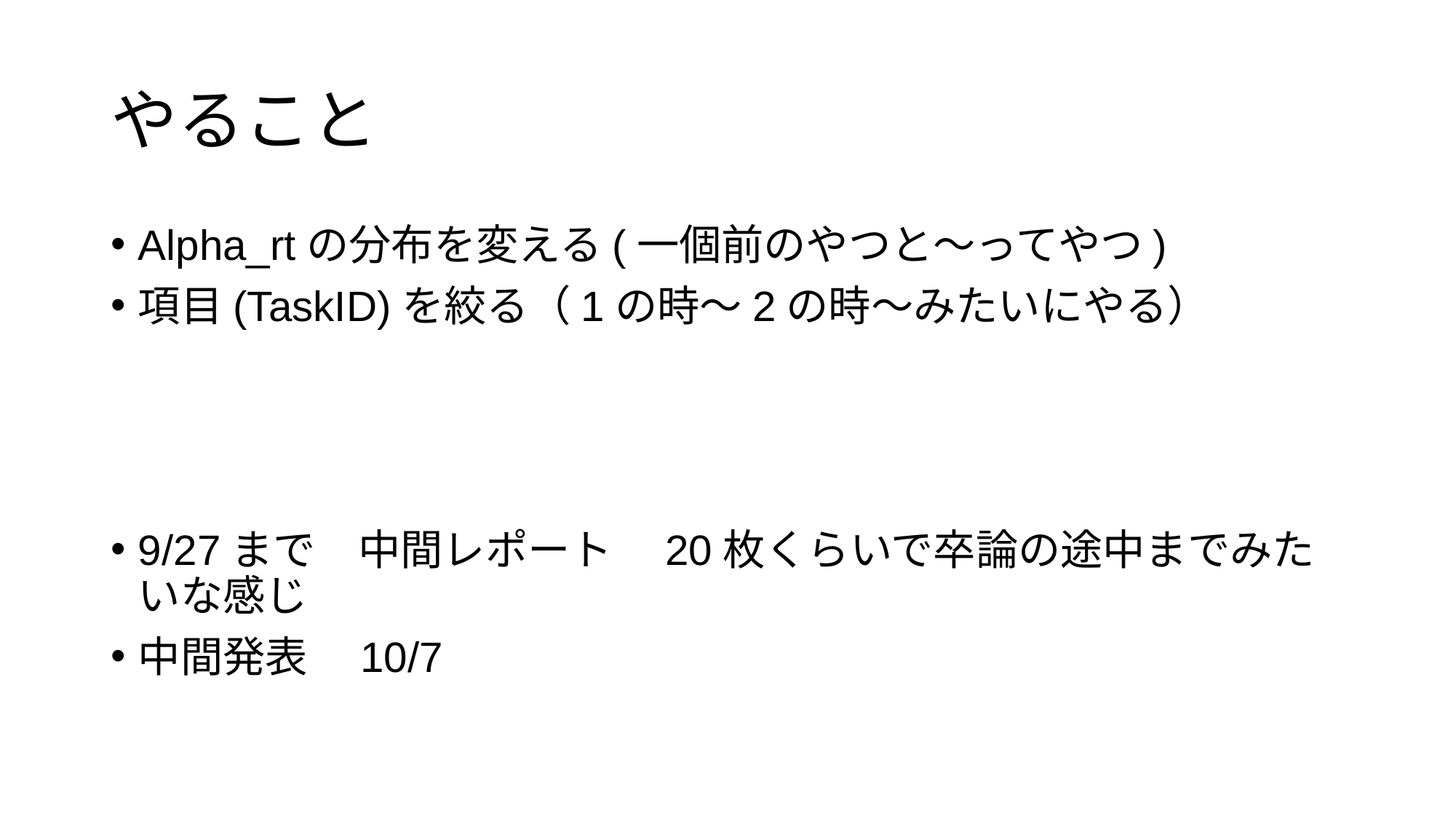

# やること
Alpha_rtの分布を変える(一個前のやつと〜ってやつ)
項目(TaskID)を絞る（1の時〜2の時〜みたいにやる）

9/27まで　中間レポート　20枚くらいで卒論の途中までみたいな感じ
中間発表　10/7